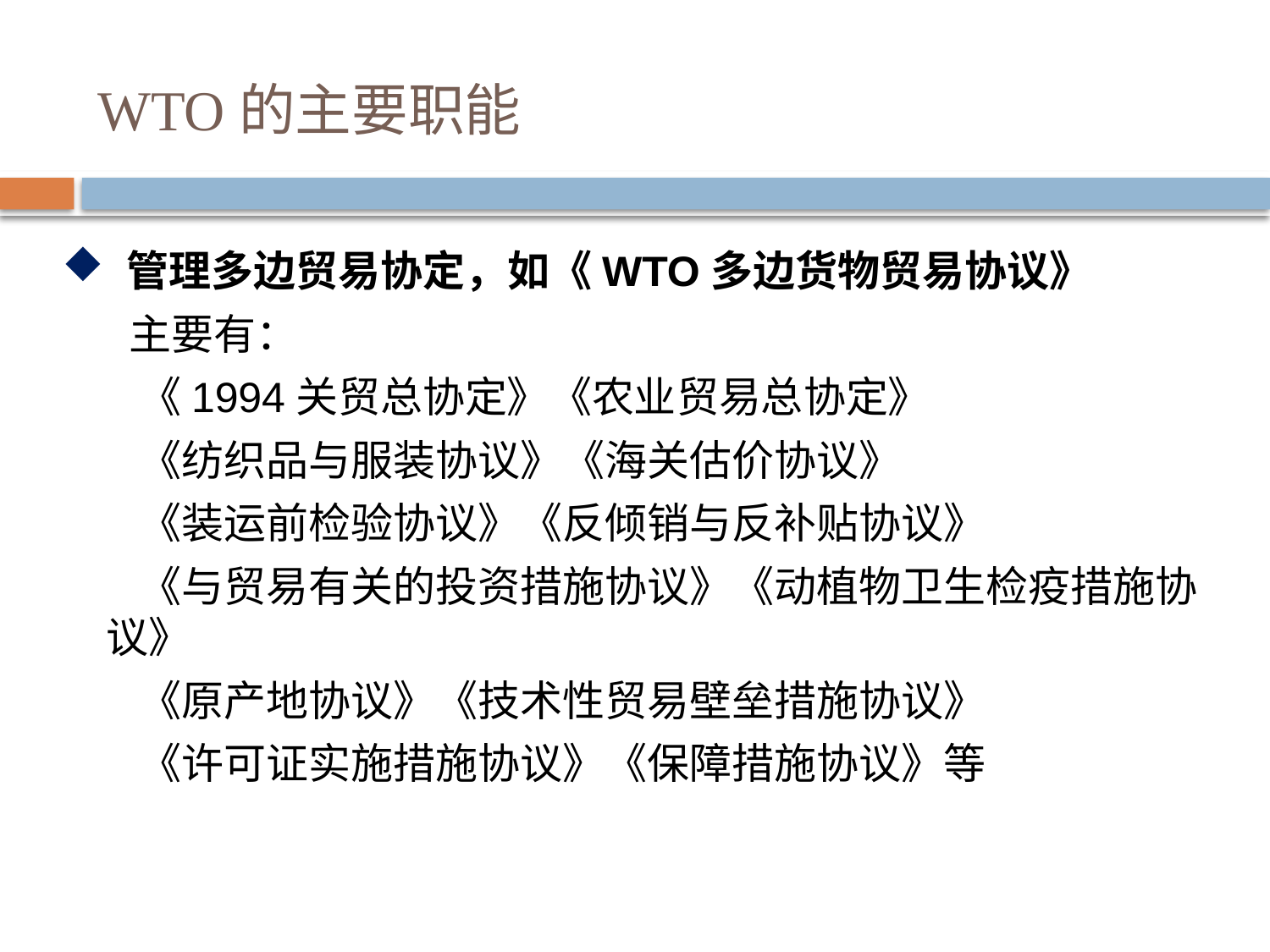

# WTO的主要职能
 管理多边贸易协定，如《WTO多边货物贸易协议》
      主要有：
       《1994关贸总协定》《农业贸易总协定》
       《纺织品与服装协议》《海关估价协议》
       《装运前检验协议》《反倾销与反补贴协议》
       《与贸易有关的投资措施协议》《动植物卫生检疫措施协议》
       《原产地协议》《技术性贸易壁垒措施协议》
       《许可证实施措施协议》《保障措施协议》等